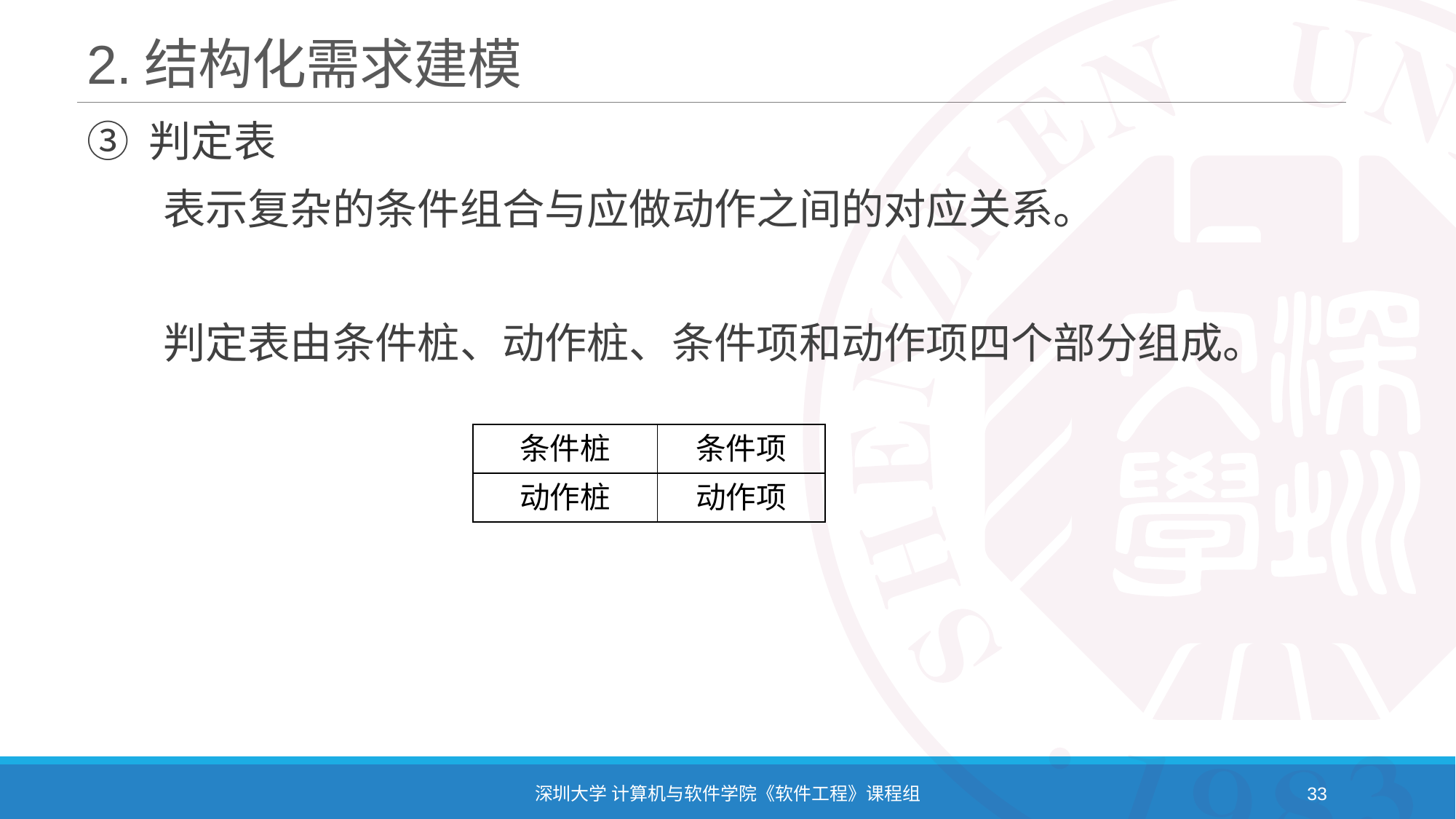

# 2.结构化需求建模
③ 判定表
       表示复杂的条件组合与应做动作之间的对应关系。

       判定表由条件桩、动作桩、条件项和动作项四个部分组成。
| 条件桩 | 条件项 |
| --- | --- |
| 动作桩 | 动作项 |
深圳大学 计算机与软件学院《软件工程》课程组
33